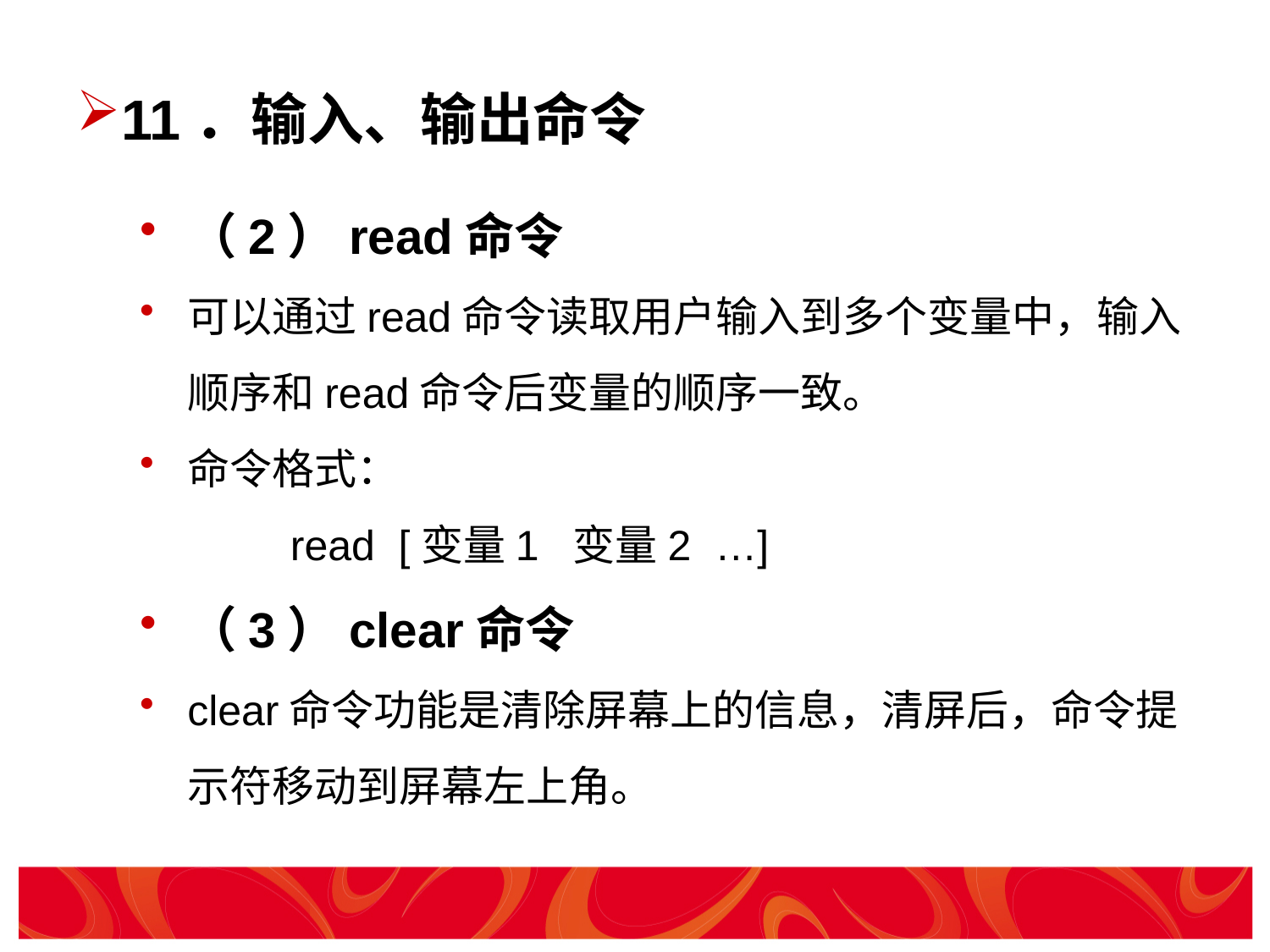

# 11．输入、输出命令
（2）read命令
可以通过read命令读取用户输入到多个变量中，输入顺序和read命令后变量的顺序一致。
命令格式：
  read  [变量1  变量2  …]
（3）clear命令
clear命令功能是清除屏幕上的信息，清屏后，命令提示符移动到屏幕左上角。